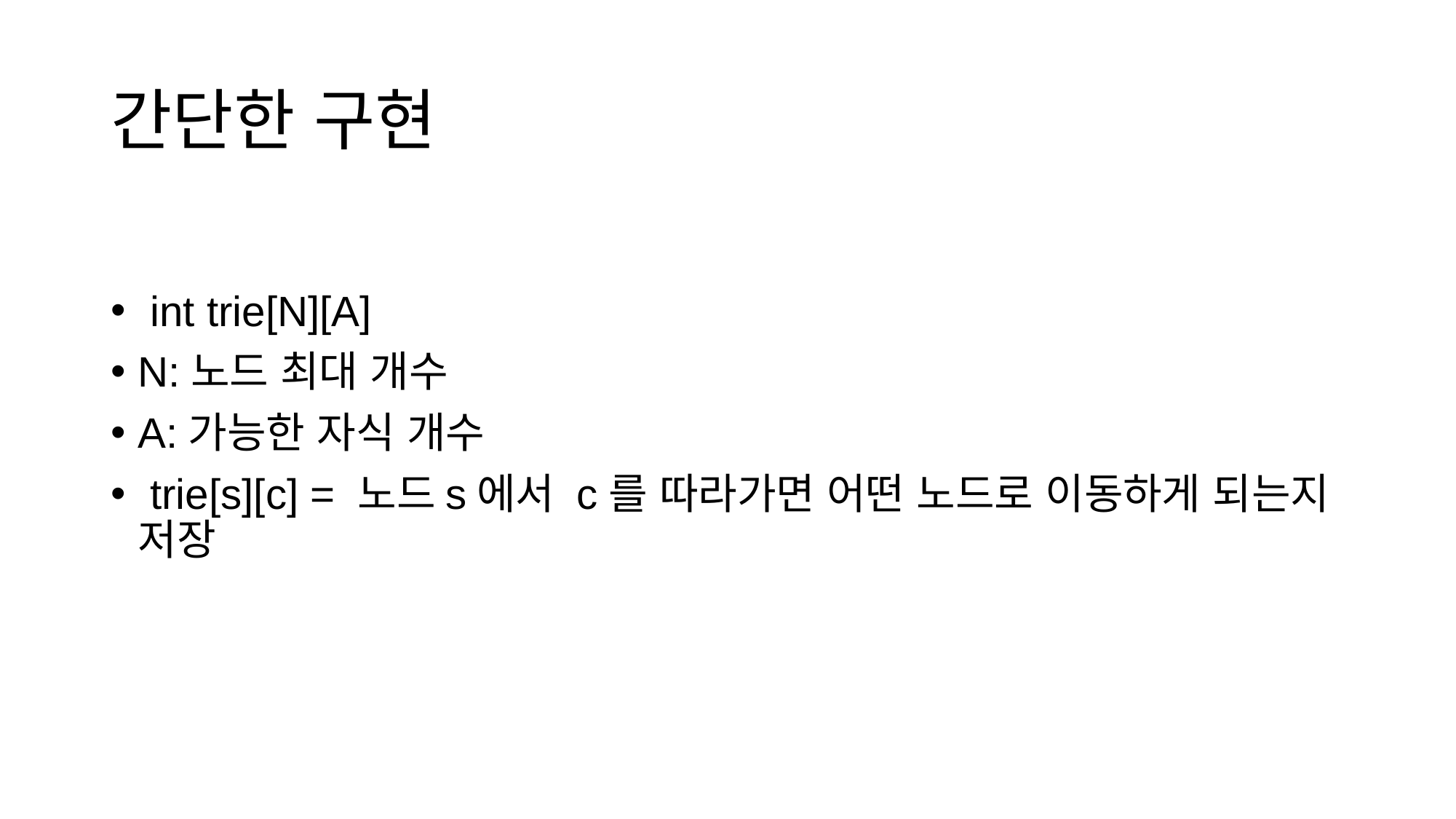

# 간단한 구현

 int trie[N][A]
N:노드 최대 개수
A:가능한 자식 개수
 trie[s][c] = 노드s에서 c를 따라가면 어떤 노드로 이동하게 되는지 저장